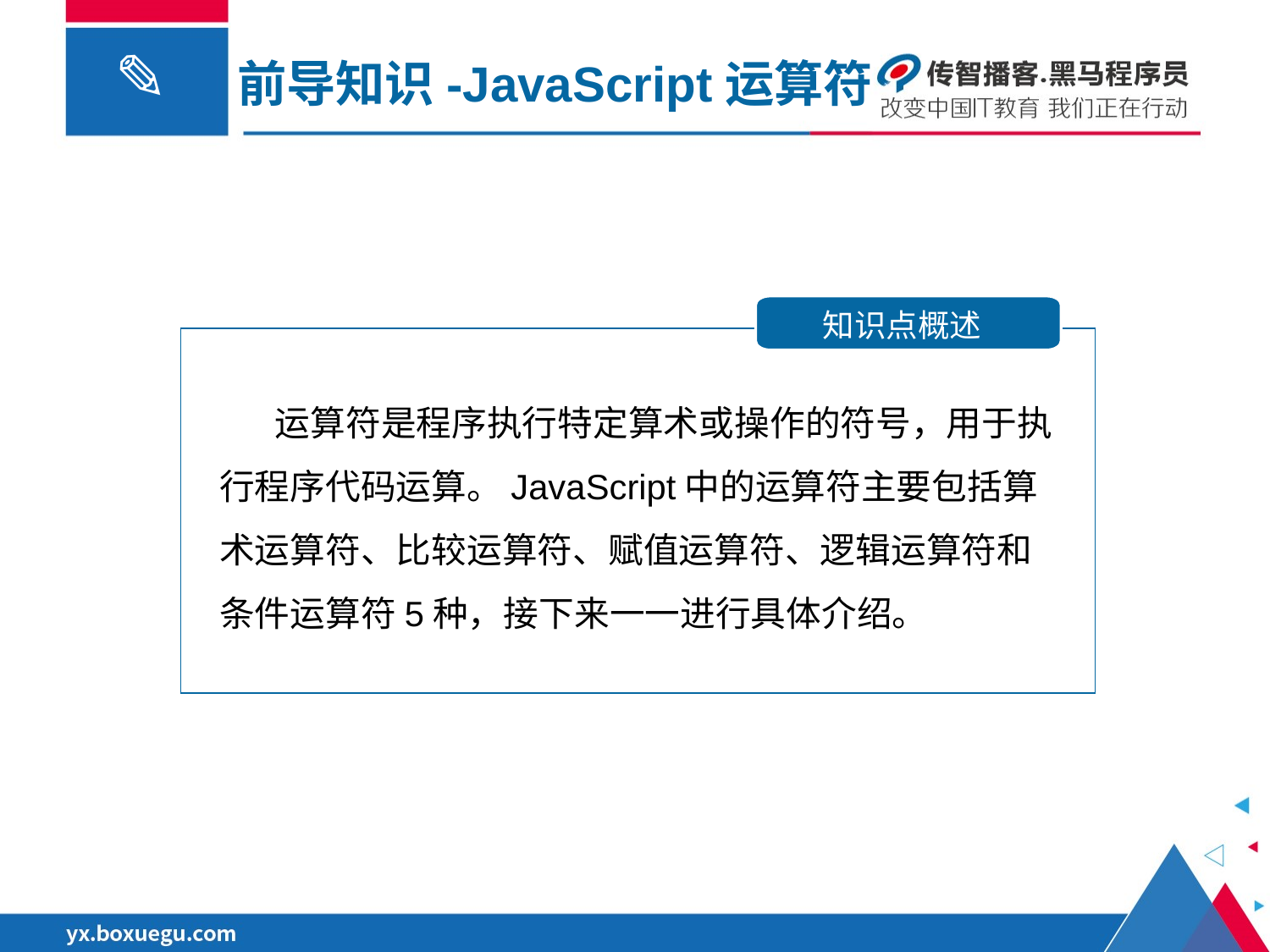

前导知识-JavaScript运算符

知识点概述
      运算符是程序执行特定算术或操作的符号，用于执行程序代码运算。JavaScript中的运算符主要包括算术运算符、比较运算符、赋值运算符、逻辑运算符和条件运算符5种，接下来一一进行具体介绍。